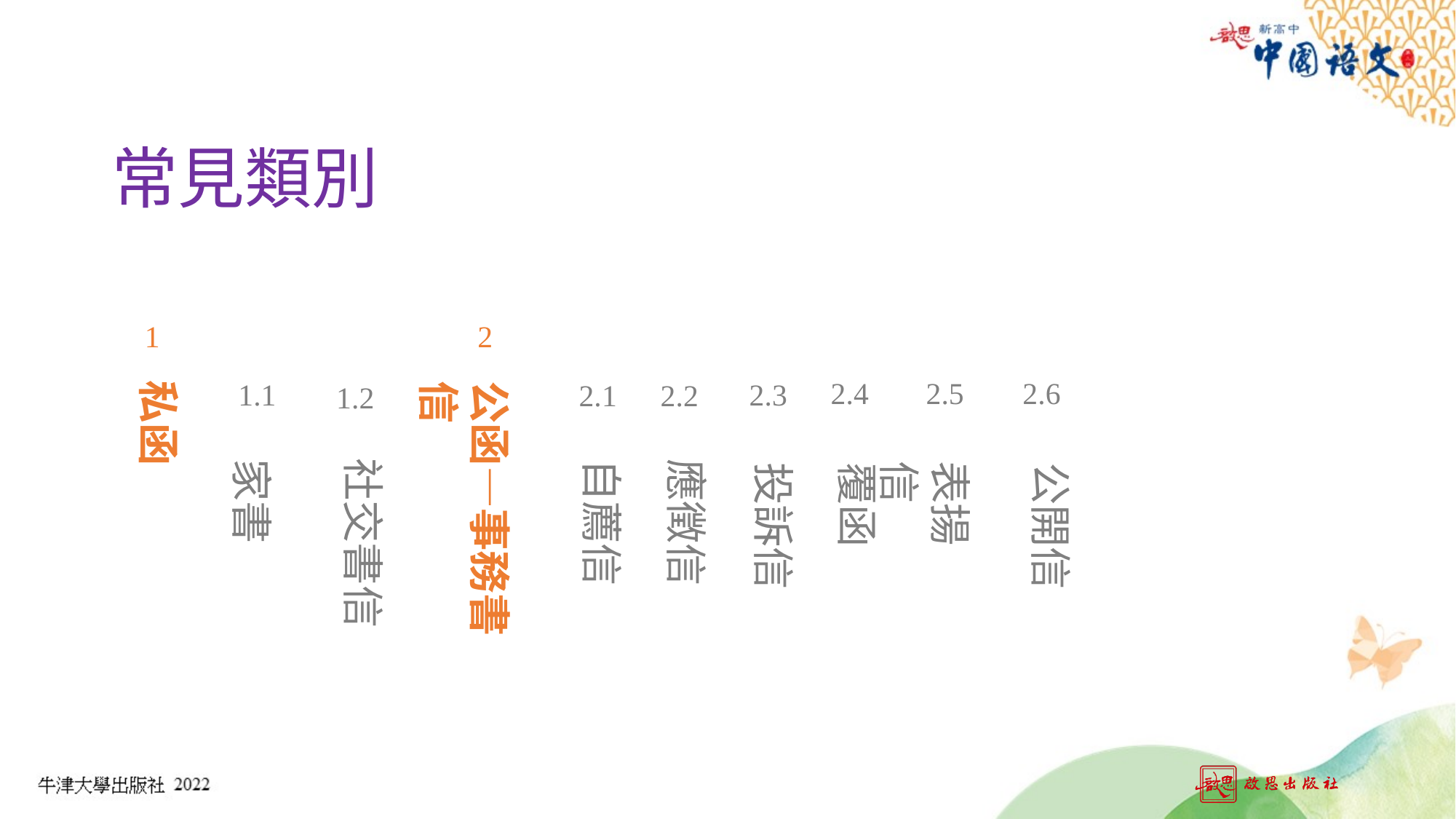

常見類別
1
私函
2
公函—事務書信
2.5
表揚信
2.4
覆函
2.6
公開信
1.1
家書
2.3
投訴信
2.1
自薦信
2.2
應徵信
1.2
社交書信